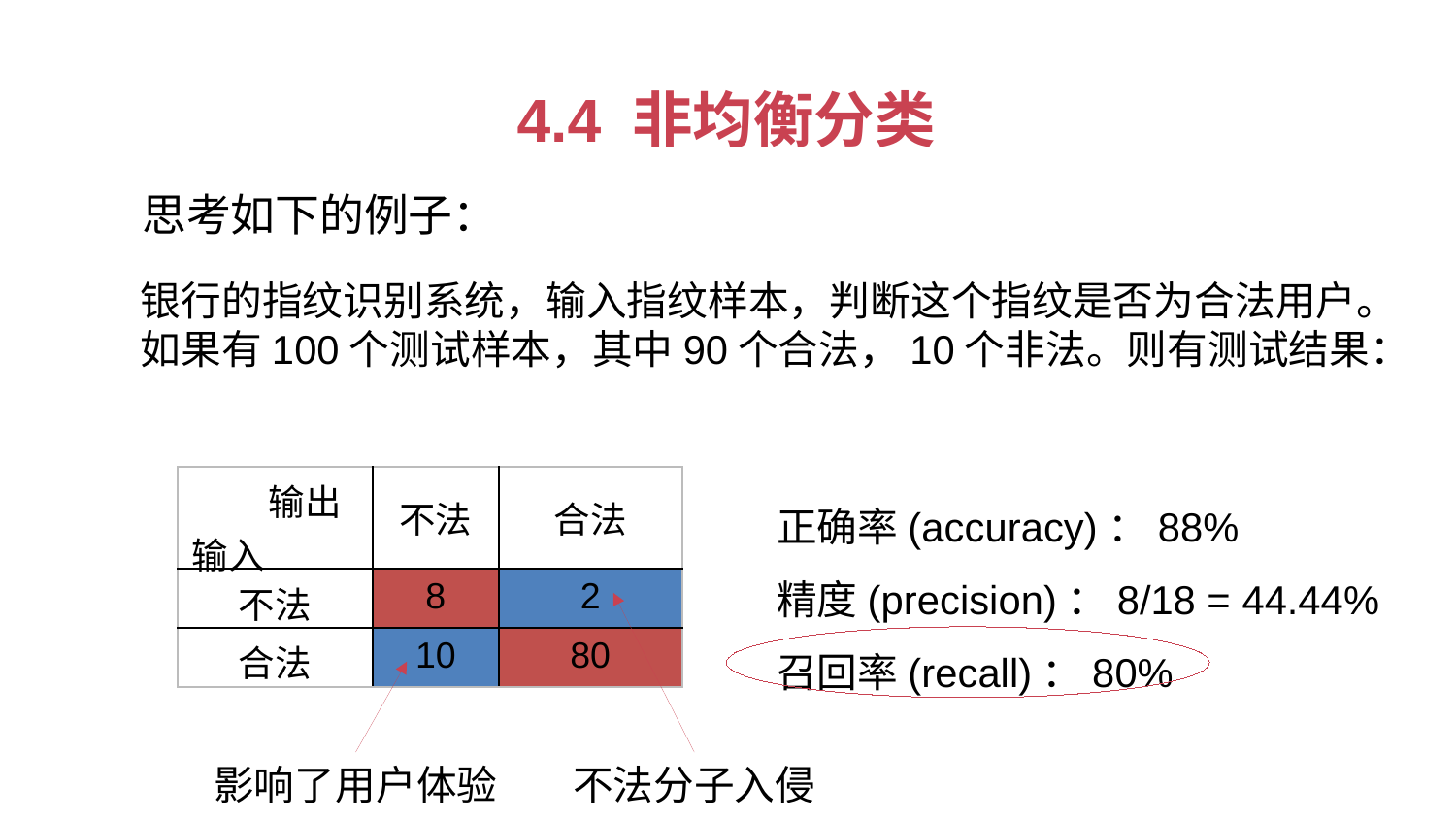

4.4 非均衡分类
思考如下的例子：
银行的指纹识别系统，输入指纹样本，判断这个指纹是否为合法用户。
如果有100个测试样本，其中90个合法，10个非法。则有测试结果：
| 输出 输入 | 不法 | 合法 |
| --- | --- | --- |
| 不法 | 8 | 2 |
| 合法 | 10 | 80 |
正确率(accuracy)：88%
精度(precision)：8/18 = 44.44%
召回率(recall)：80%

影响了用户体验
不法分子入侵